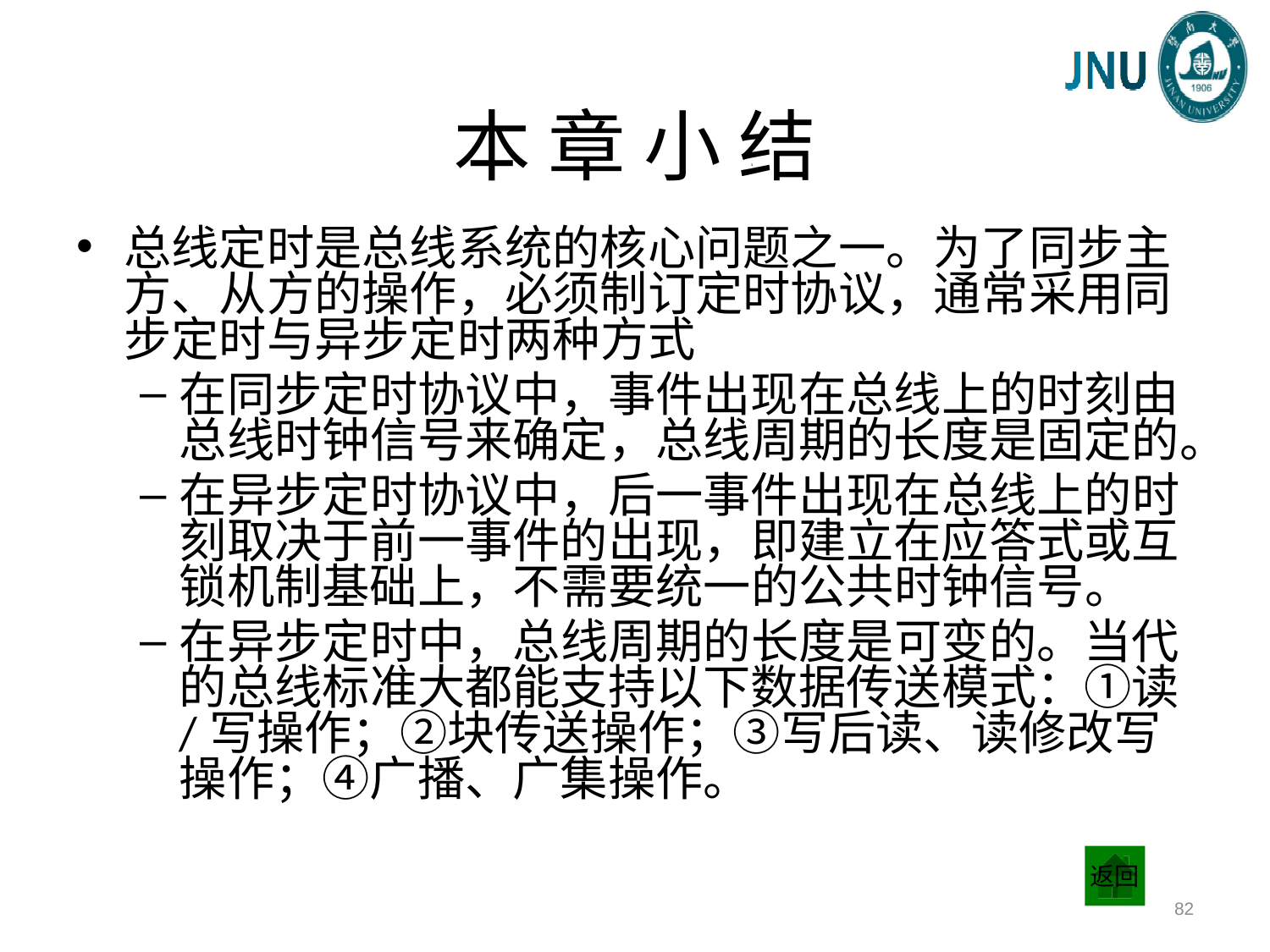

# 本 章 小 结
总线定时是总线系统的核心问题之一。为了同步主方、从方的操作，必须制订定时协议，通常采用同步定时与异步定时两种方式
在同步定时协议中，事件出现在总线上的时刻由总线时钟信号来确定，总线周期的长度是固定的。
在异步定时协议中，后一事件出现在总线上的时刻取决于前一事件的出现，即建立在应答式或互锁机制基础上，不需要统一的公共时钟信号。
在异步定时中，总线周期的长度是可变的。当代的总线标准大都能支持以下数据传送模式：①读/写操作；②块传送操作；③写后读、读修改写操作；④广播、广集操作。

返回
82